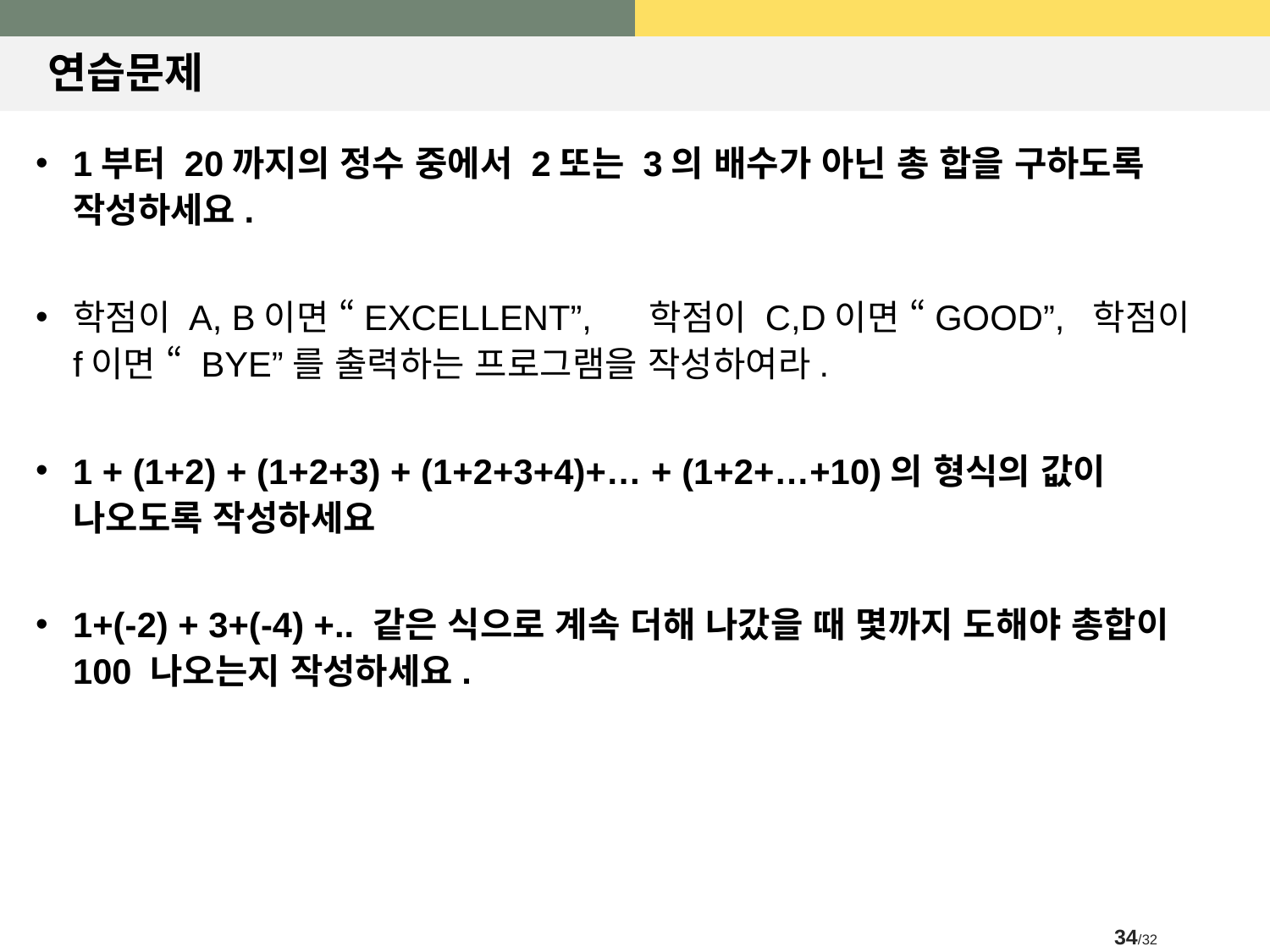

# 연습문제
1부터 20까지의 정수 중에서 2또는 3의 배수가 아닌 총 합을 구하도록 작성하세요.

학점이 A, B이면 “EXCELLENT”,     학점이 C,D이면 “GOOD”,  학점이 f이면 “ BYE”를 출력하는 프로그램을 작성하여라.

1 + (1+2) + (1+2+3) + (1+2+3+4)+… + (1+2+…+10)의 형식의 값이 나오도록 작성하세요

1+(-2) + 3+(-4) +.. 같은 식으로 계속 더해 나갔을 때 몇까지 도해야 총합이 100 나오는지 작성하세요.